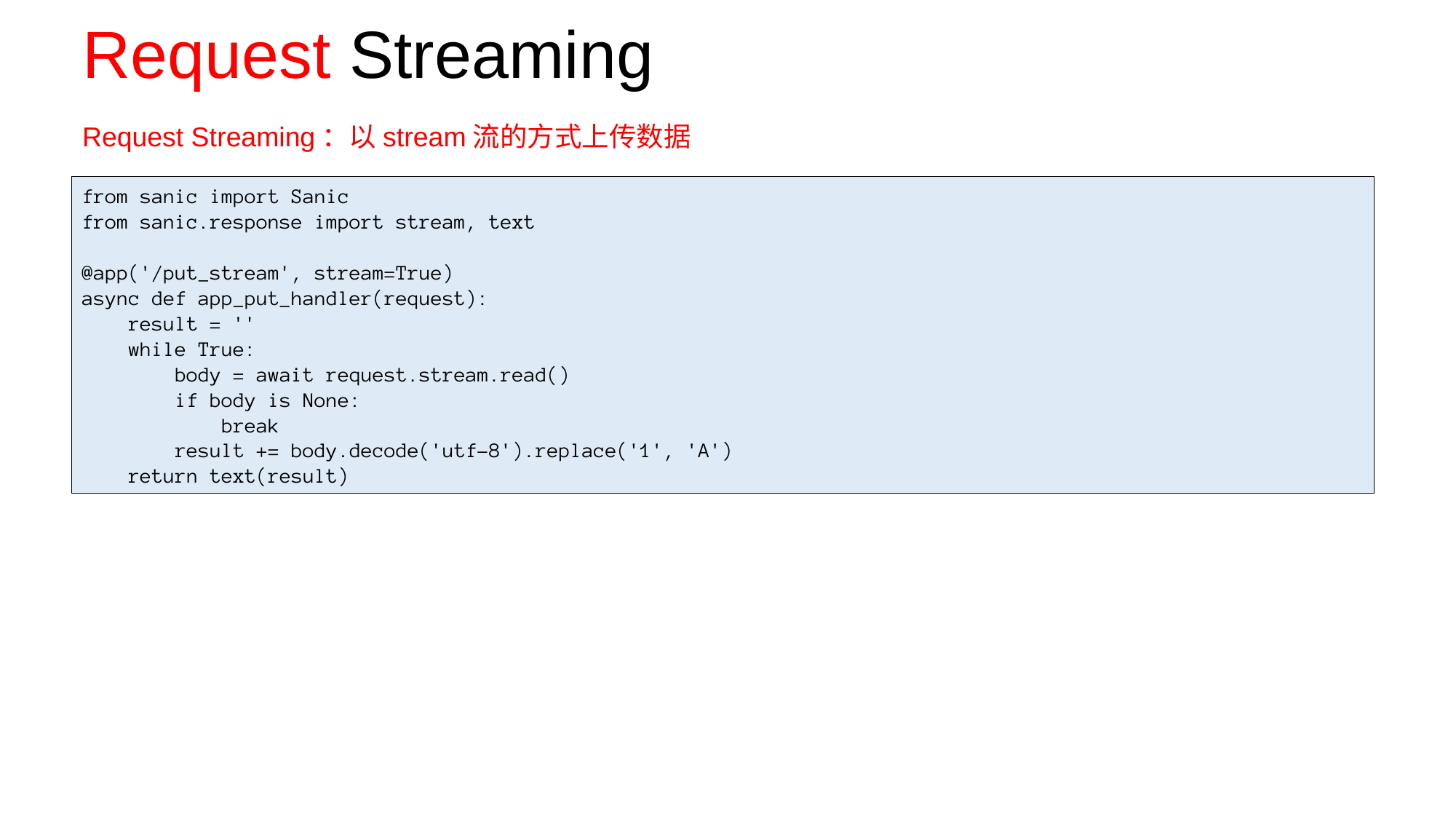

# Request Streaming
Request Streaming：以stream流的方式上传数据
from sanic import Sanic
from sanic.response import stream, text

@app('/put_stream', stream=True)
async def app_put_handler(request):
    result = ''
    while True:
        body = await request.stream.read()
        if body is None:
            break
        result += body.decode('utf-8').replace('1', 'A')
    return text(result)